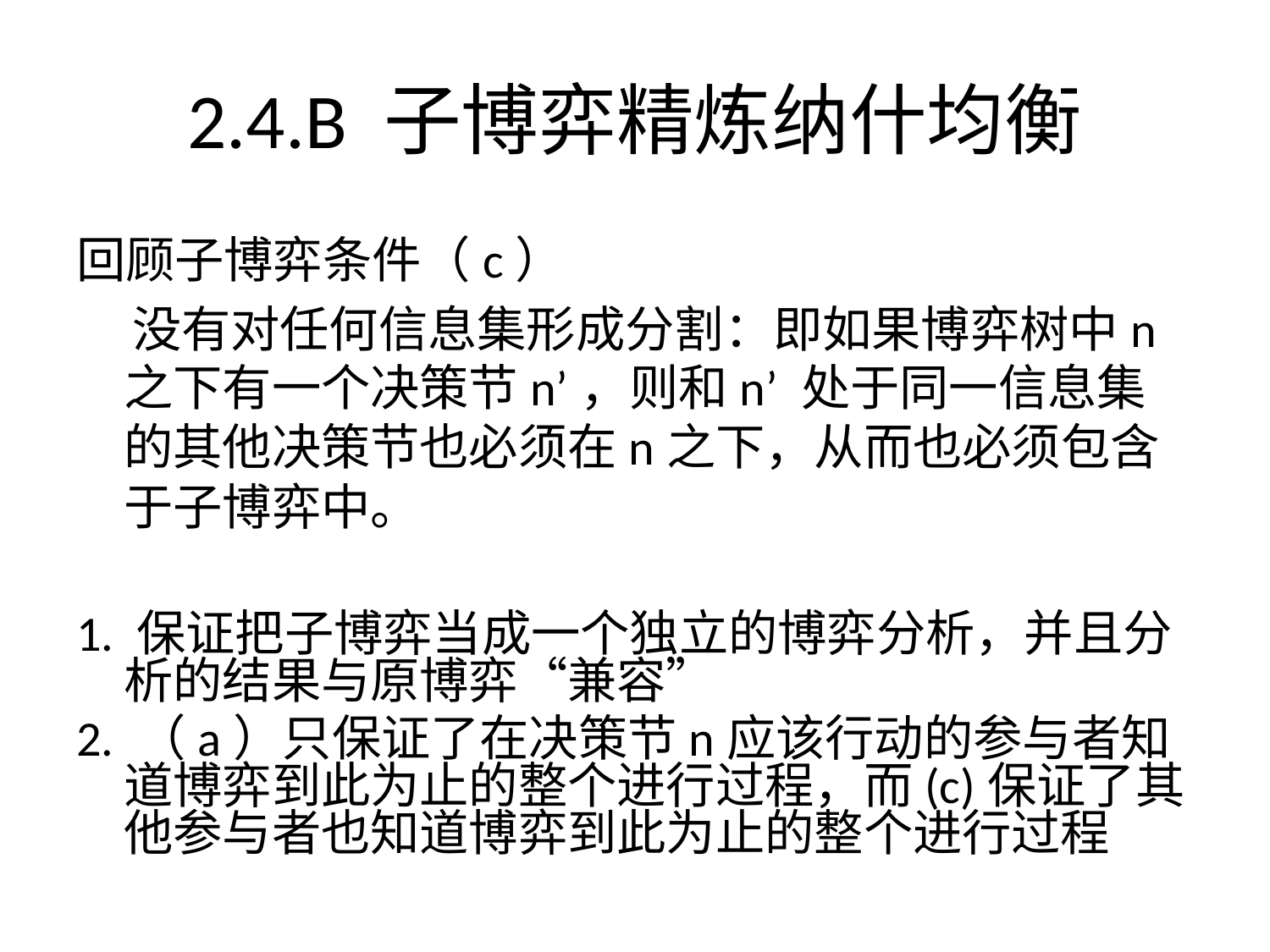

2.4.B 子博弈精炼纳什均衡
回顾子博弈条件（c）
    没有对任何信息集形成分割：即如果博弈树中n之下有一个决策节n’，则和n’ 处于同一信息集的其他决策节也必须在n之下，从而也必须包含于子博弈中。

1. 保证把子博弈当成一个独立的博弈分析，并且分析的结果与原博弈“兼容”
2. （a）只保证了在决策节n应该行动的参与者知道博弈到此为止的整个进行过程，而(c)保证了其他参与者也知道博弈到此为止的整个进行过程